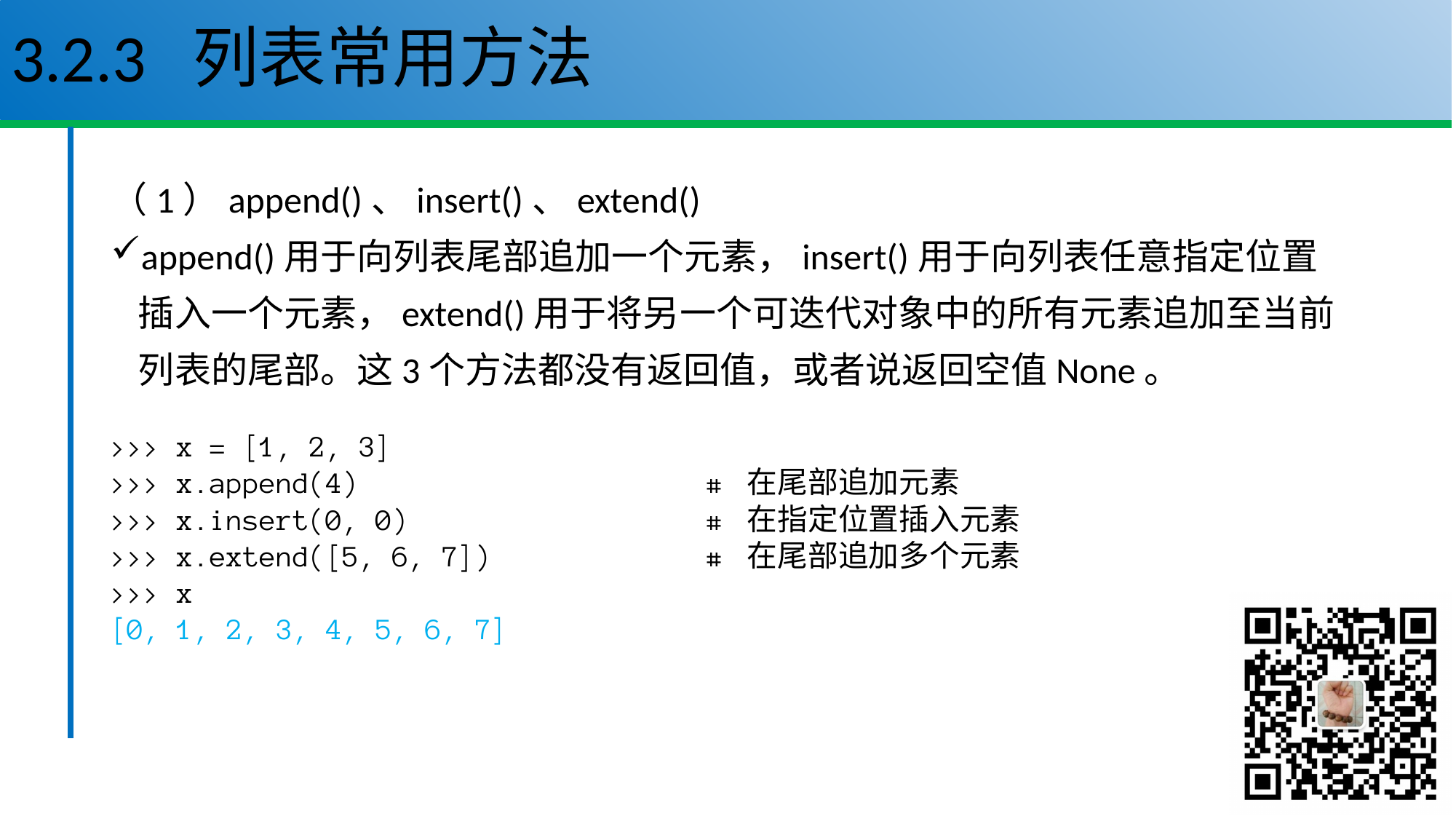

# 3.2.3  列表常用方法
（1）append()、insert()、extend()
append()用于向列表尾部追加一个元素，insert()用于向列表任意指定位置插入一个元素，extend()用于将另一个可迭代对象中的所有元素追加至当前列表的尾部。这3个方法都没有返回值，或者说返回空值None。

>>> x = [1, 2, 3]
>>> x.append(4)                     # 在尾部追加元素
>>> x.insert(0, 0)                  # 在指定位置插入元素
>>> x.extend([5, 6, 7])             # 在尾部追加多个元素
>>> x
[0, 1, 2, 3, 4, 5, 6, 7]

10